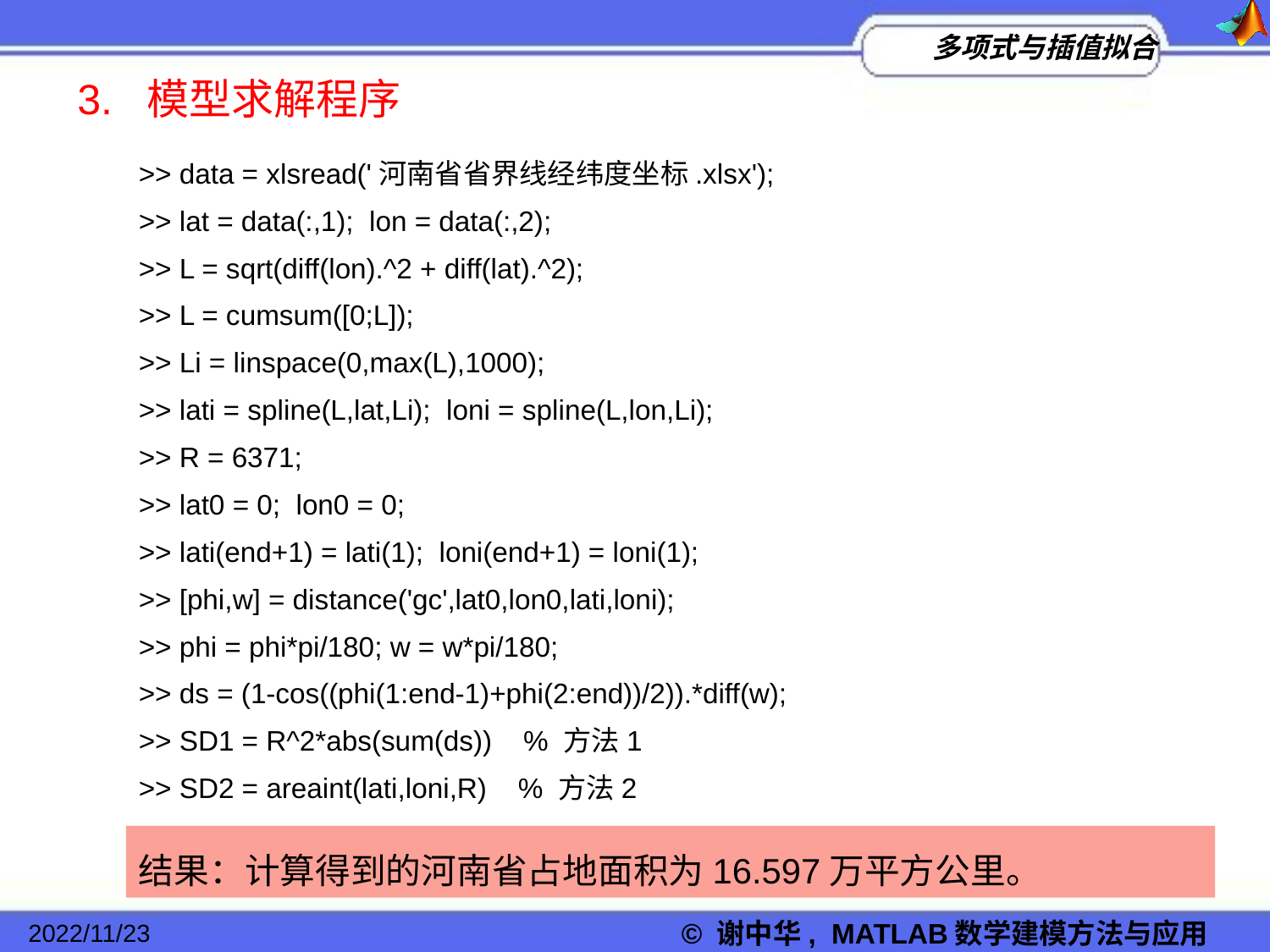

3.  模型求解程序
>> data = xlsread('河南省省界线经纬度坐标.xlsx');
>> lat = data(:,1);  lon = data(:,2);
>> L = sqrt(diff(lon).^2 + diff(lat).^2);
>> L = cumsum([0;L]);
>> Li = linspace(0,max(L),1000);
>> lati = spline(L,lat,Li);  loni = spline(L,lon,Li);
>> R = 6371;
>> lat0 = 0;  lon0 = 0;
>> lati(end+1) = lati(1);  loni(end+1) = loni(1);
>> [phi,w] = distance('gc',lat0,lon0,lati,loni);
>> phi = phi*pi/180; w = w*pi/180;
>> ds = (1-cos((phi(1:end-1)+phi(2:end))/2)).*diff(w);
>> SD1 = R^2*abs(sum(ds))    % 方法1
>> SD2 = areaint(lati,loni,R)    % 方法2
结果：计算得到的河南省占地面积为16.597万平方公里。
© 谢中华,  MATLAB数学建模方法与应用
2022/11/23